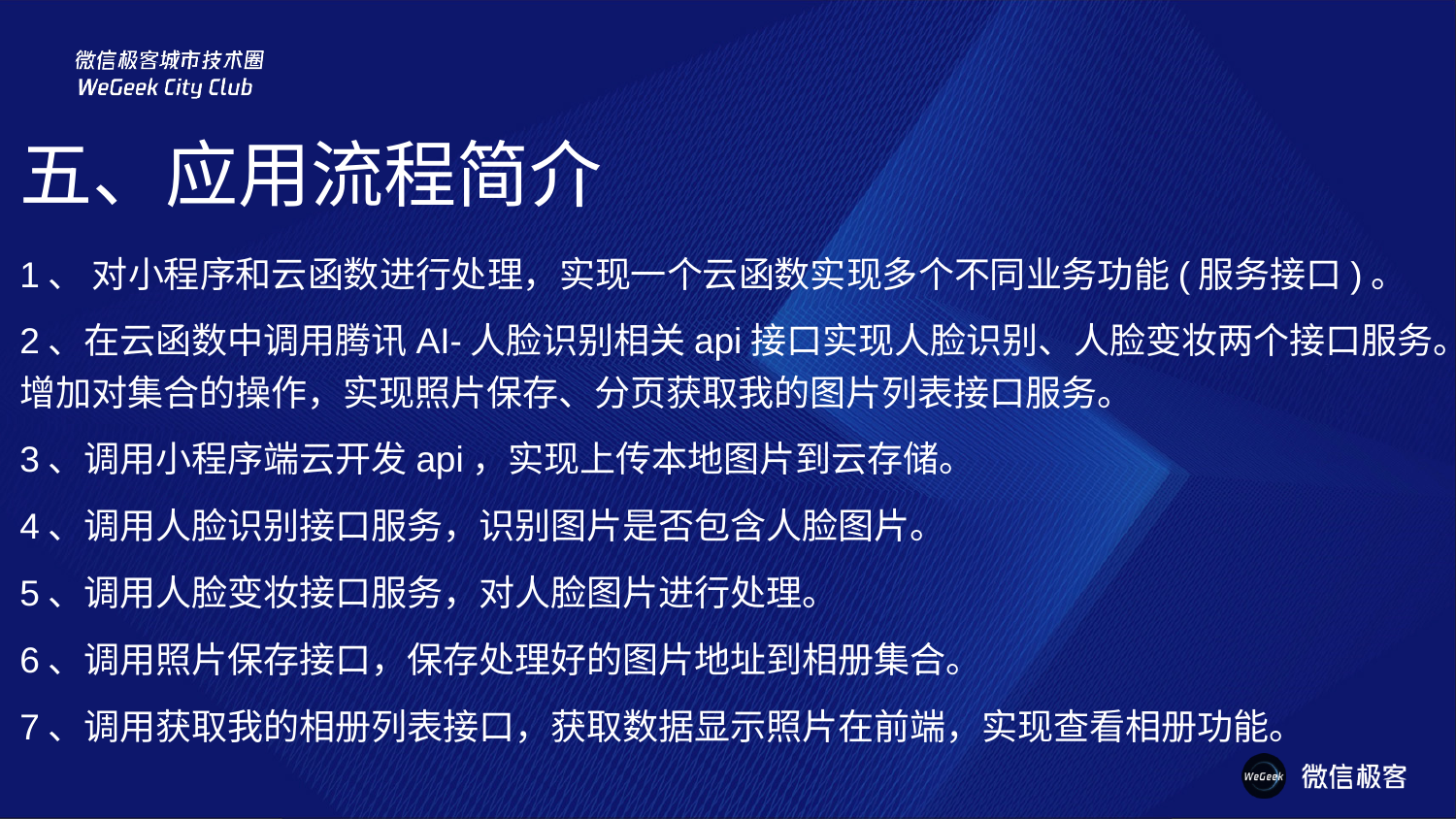

# 五、应用流程简介
1、 对小程序和云函数进行处理，实现一个云函数实现多个不同业务功能(服务接口)。
2、在云函数中调用腾讯AI-人脸识别相关api接口实现人脸识别、人脸变妆两个接口服务。增加对集合的操作，实现照片保存、分页获取我的图片列表接口服务。
3、调用小程序端云开发api，实现上传本地图片到云存储。
4、调用人脸识别接口服务，识别图片是否包含人脸图片。
5、调用人脸变妆接口服务，对人脸图片进行处理。
6、调用照片保存接口，保存处理好的图片地址到相册集合。
7、调用获取我的相册列表接口，获取数据显示照片在前端，实现查看相册功能。